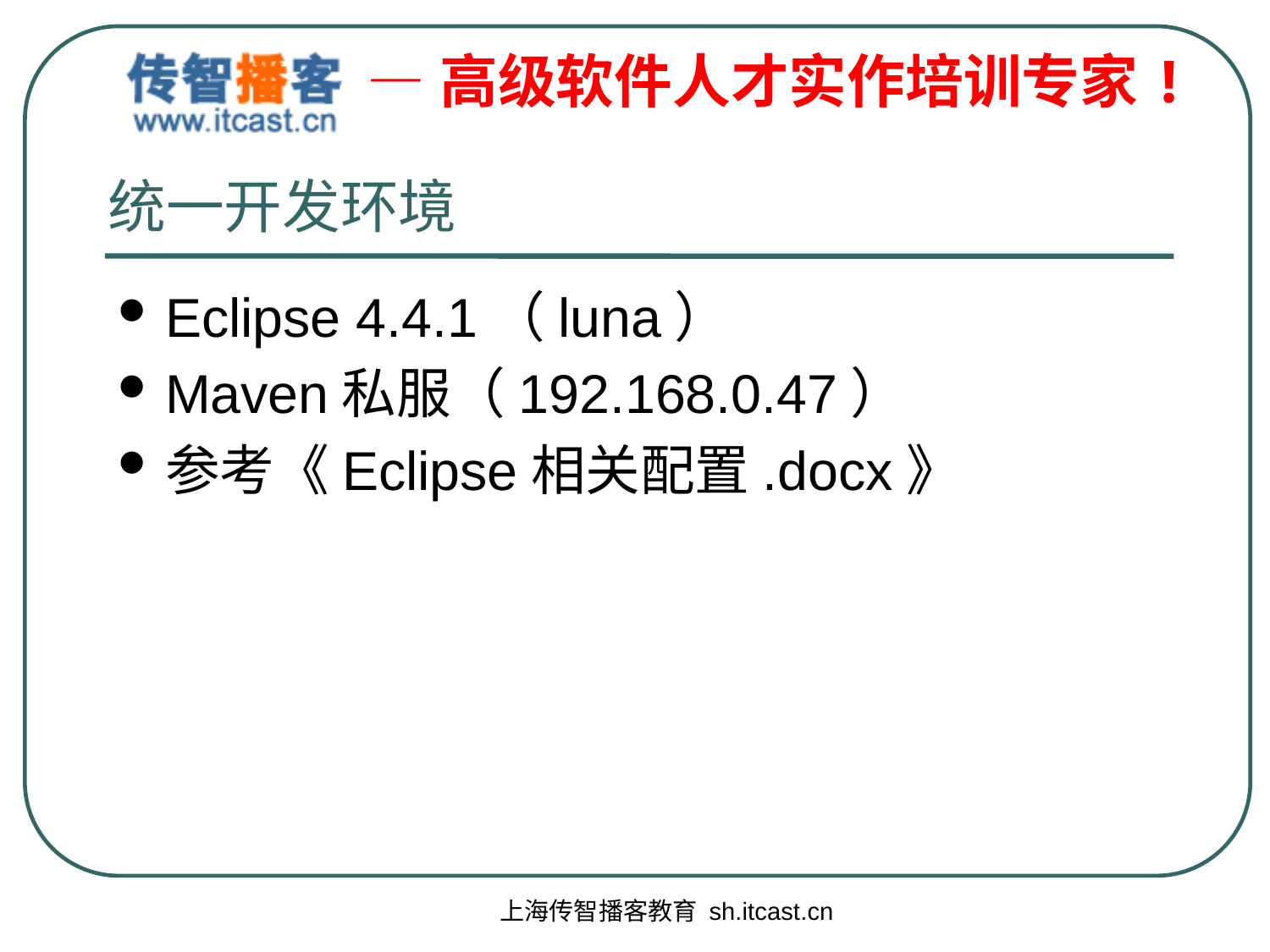

# 统一开发环境
Eclipse 4.4.1（luna）
Maven私服（192.168.0.47）
参考《Eclipse相关配置.docx》
上海传智播客教育 sh.itcast.cn